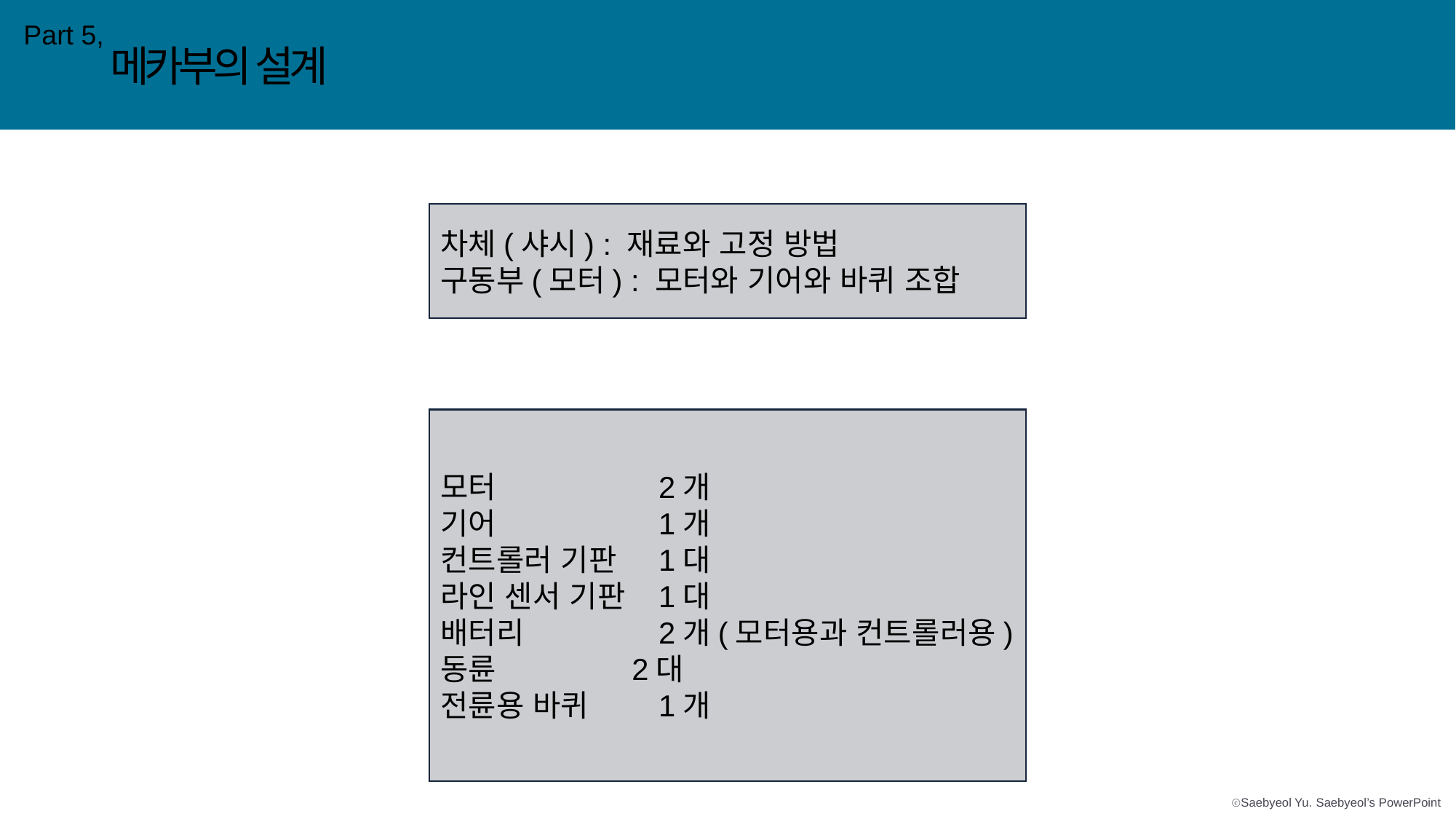

메카부의 설계

Part 5,
차체(샤시) : 재료와 고정 방법
구동부(모터) : 모터와 기어와 바퀴 조합
모터		2개
기어		1개
컨트롤러 기판	1대
라인 센서 기판	1대
배터리		2개(모터용과 컨트롤러용)
동륜               2대
전륜용 바퀴  	1개